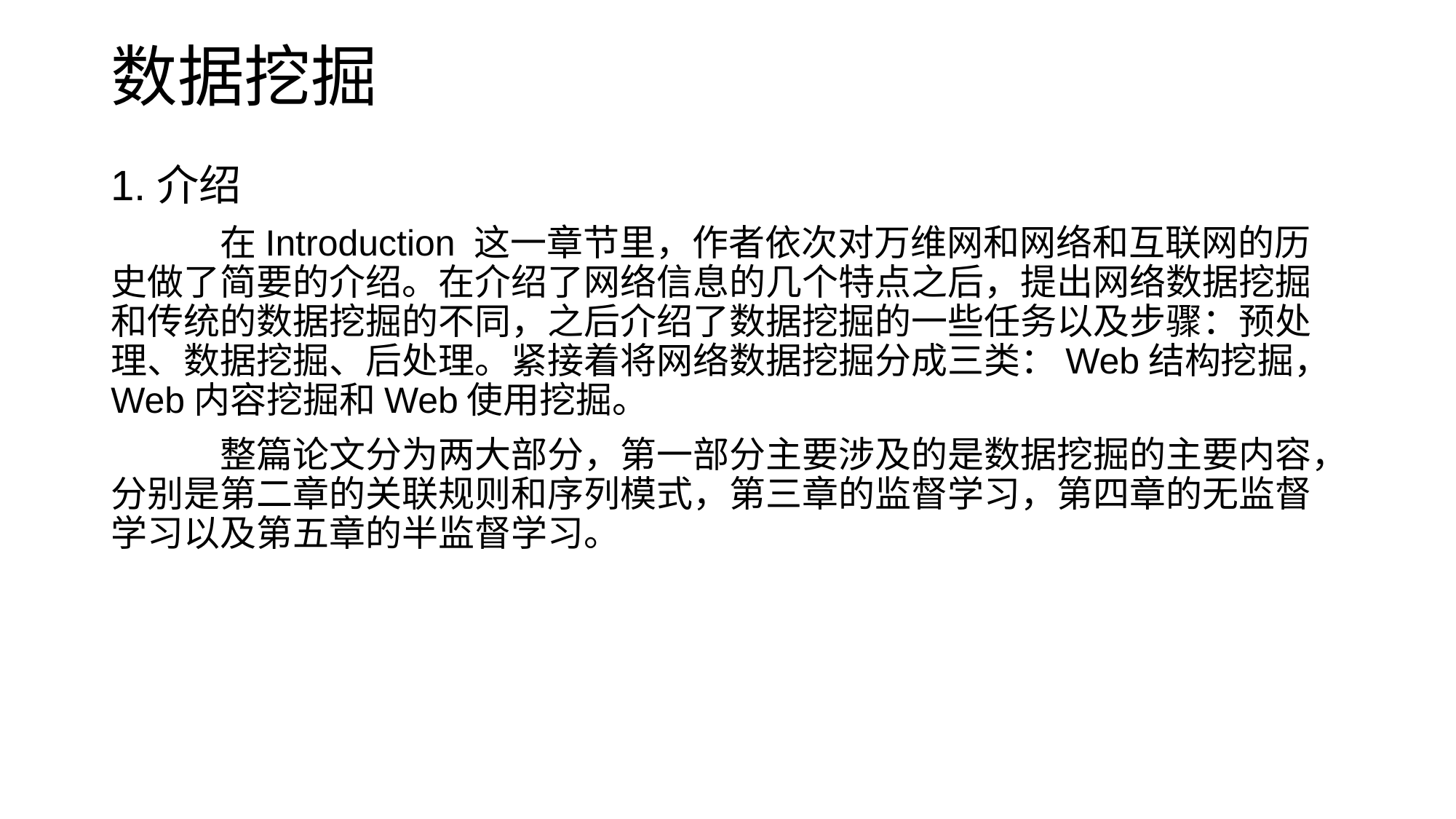

数据挖掘
1.介绍
	在Introduction 这一章节里，作者依次对万维网和网络和互联网的历史做了简要的介绍。在介绍了网络信息的几个特点之后，提出网络数据挖掘和传统的数据挖掘的不同，之后介绍了数据挖掘的一些任务以及步骤：预处理、数据挖掘、后处理。紧接着将网络数据挖掘分成三类：Web结构挖掘，Web内容挖掘和Web使用挖掘。
	整篇论文分为两大部分，第一部分主要涉及的是数据挖掘的主要内容，分别是第二章的关联规则和序列模式，第三章的监督学习，第四章的无监督学习以及第五章的半监督学习。